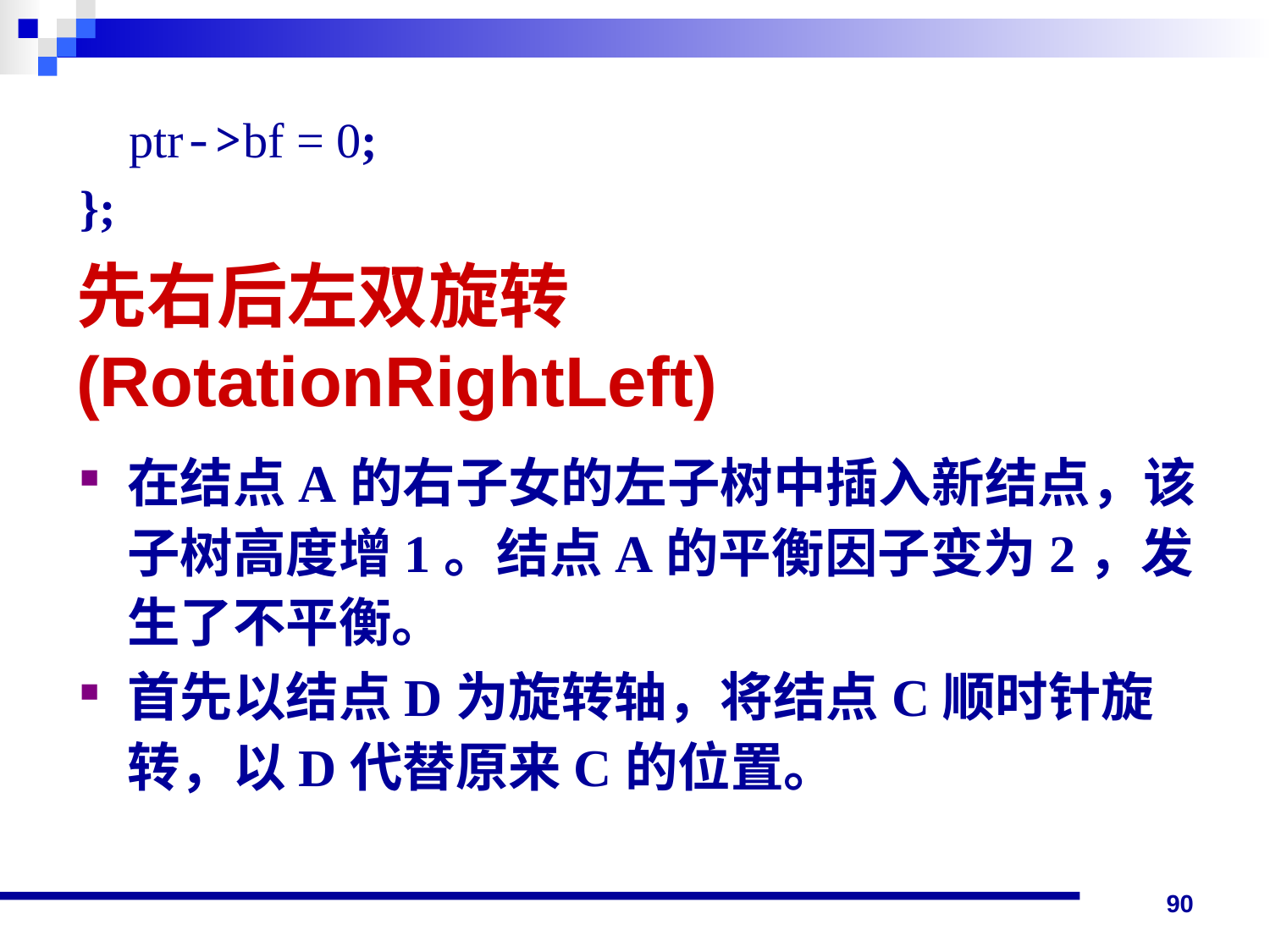

ptr->bf = 0;
};

在结点A的右子女的左子树中插入新结点，该子树高度增1。结点A的平衡因子变为2，发生了不平衡。
首先以结点D为旋转轴，将结点C顺时针旋转，以D代替原来C的位置。
# 先右后左双旋转 (RotationRightLeft)
90